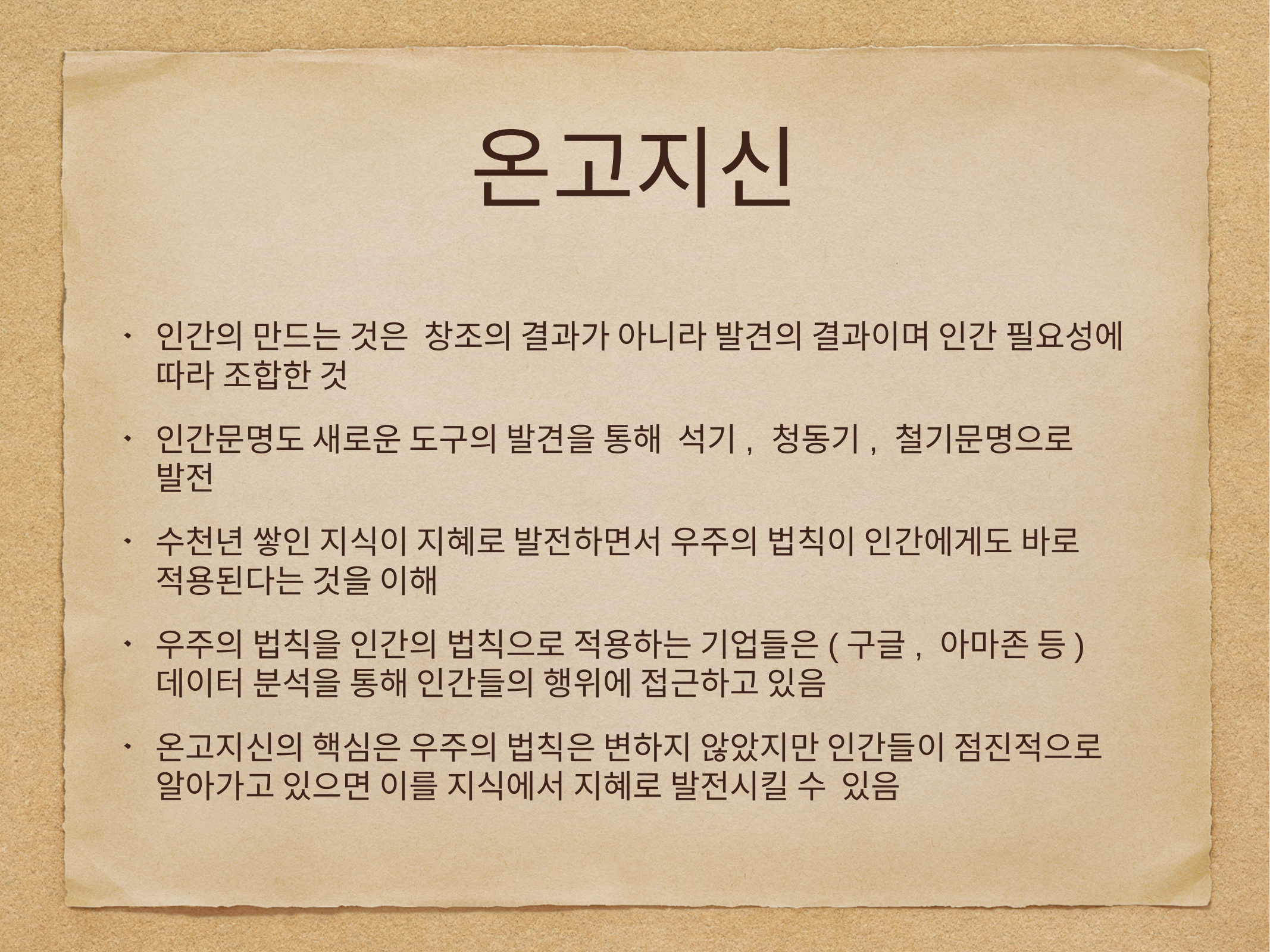

# 온고지신
인간의 만드는 것은  창조의 결과가 아니라 발견의 결과이며 인간 필요성에 따라 조합한 것
인간문명도 새로운 도구의 발견을 통해  석기, 청동기, 철기문명으로  발전
수천년 쌓인 지식이 지혜로 발전하면서 우주의 법칙이 인간에게도 바로 적용된다는 것을 이해
우주의 법칙을 인간의 법칙으로 적용하는 기업들은(구글, 아마존 등) 데이터 분석을 통해 인간들의 행위에 접근하고 있음
온고지신의 핵심은 우주의 법칙은 변하지 않았지만 인간들이 점진적으로 알아가고 있으면 이를 지식에서 지혜로 발전시킬 수  있음